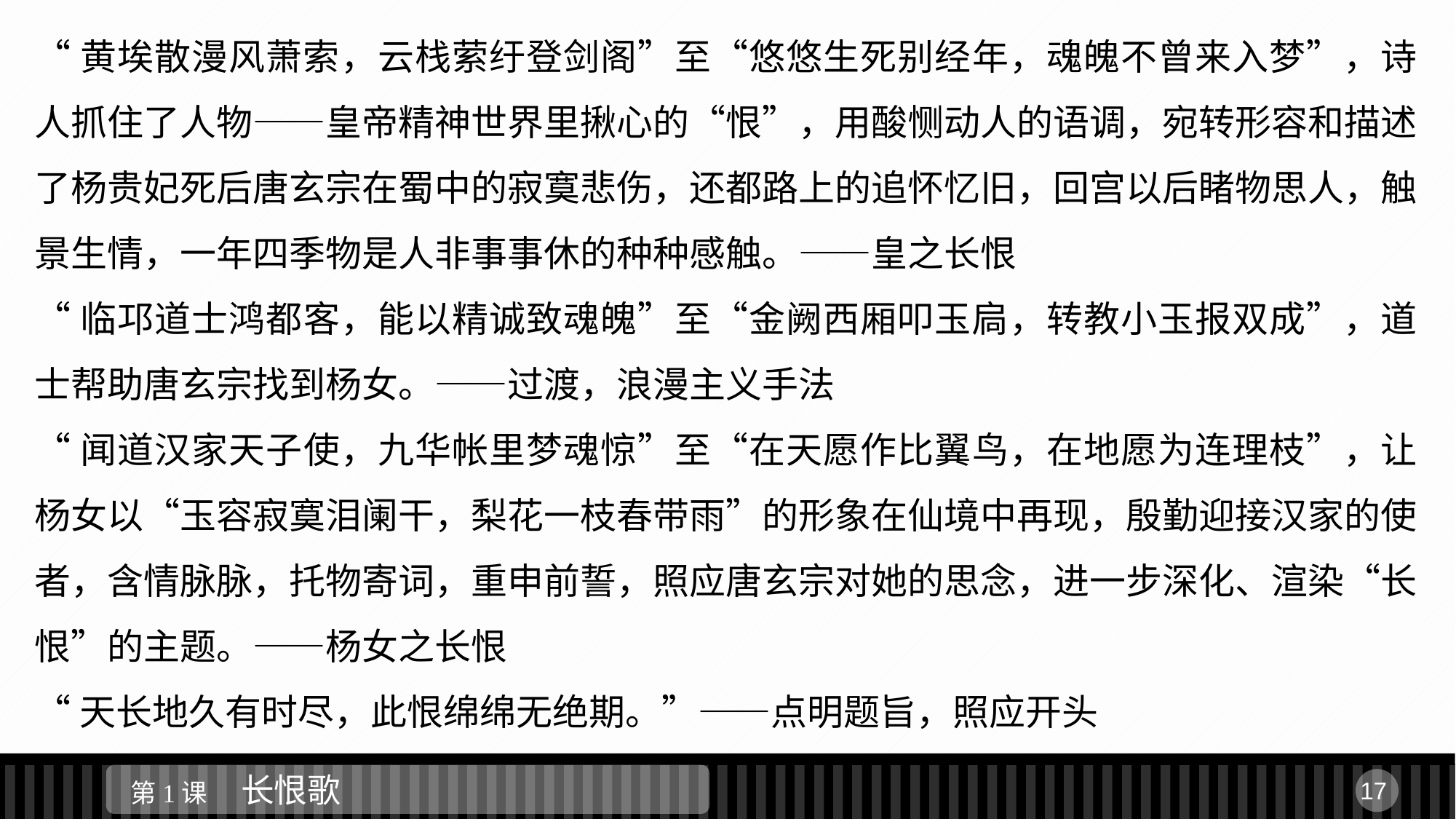

“黄埃散漫风萧索，云栈萦纡登剑阁”至“悠悠生死别经年，魂魄不曾来入梦”，诗人抓住了人物——皇帝精神世界里揪心的“恨”，用酸恻动人的语调，宛转形容和描述了杨贵妃死后唐玄宗在蜀中的寂寞悲伤，还都路上的追怀忆旧，回宫以后睹物思人，触景生情，一年四季物是人非事事休的种种感触。——皇之长恨
“临邛道士鸿都客，能以精诚致魂魄”至“金阙西厢叩玉扃，转教小玉报双成”，道士帮助唐玄宗找到杨女。——过渡，浪漫主义手法
“闻道汉家天子使，九华帐里梦魂惊”至“在天愿作比翼鸟，在地愿为连理枝”，让杨女以“玉容寂寞泪阑干，梨花一枝春带雨”的形象在仙境中再现，殷勤迎接汉家的使者，含情脉脉，托物寄词，重申前誓，照应唐玄宗对她的思念，进一步深化、渲染“长恨”的主题。——杨女之长恨
“天长地久有时尽，此恨绵绵无绝期。”——点明题旨，照应开头